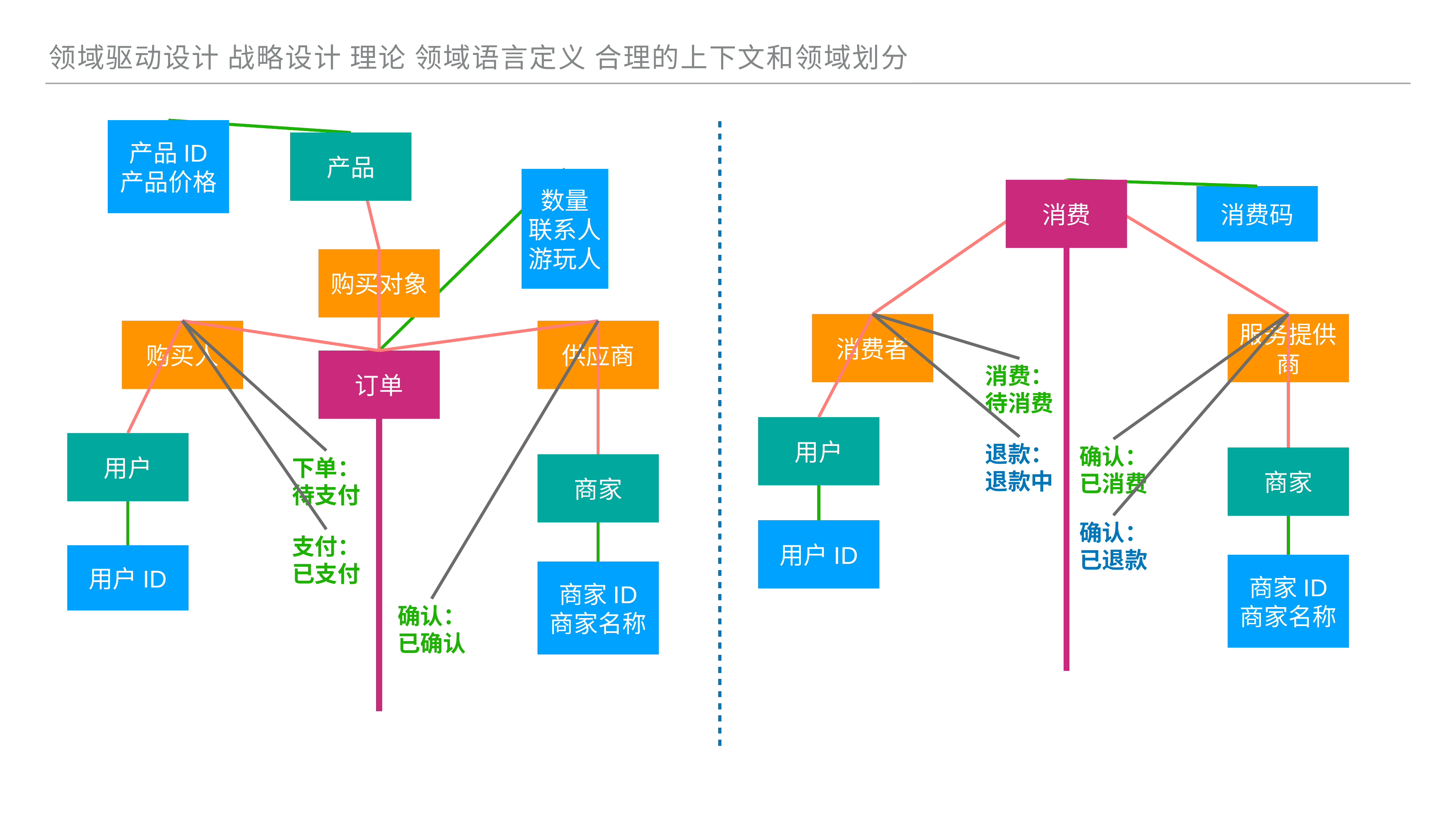

领域驱动设计 战略设计 理论 领域语言定义 合理的上下文和领域划分
产品ID
产品价格

产品
数量
联系人
游玩人
消费
消费码

购买对象
消费者
服务提供商
购买人
供应商
订单
消费：
待消费

用户
退款：
退款中
用户
确认：
已消费
下单：
待支付
商家
商家
确认：
已退款
用户ID
支付：
已支付
用户ID
商家ID
商家名称
商家ID
商家名称
确认：
已确认